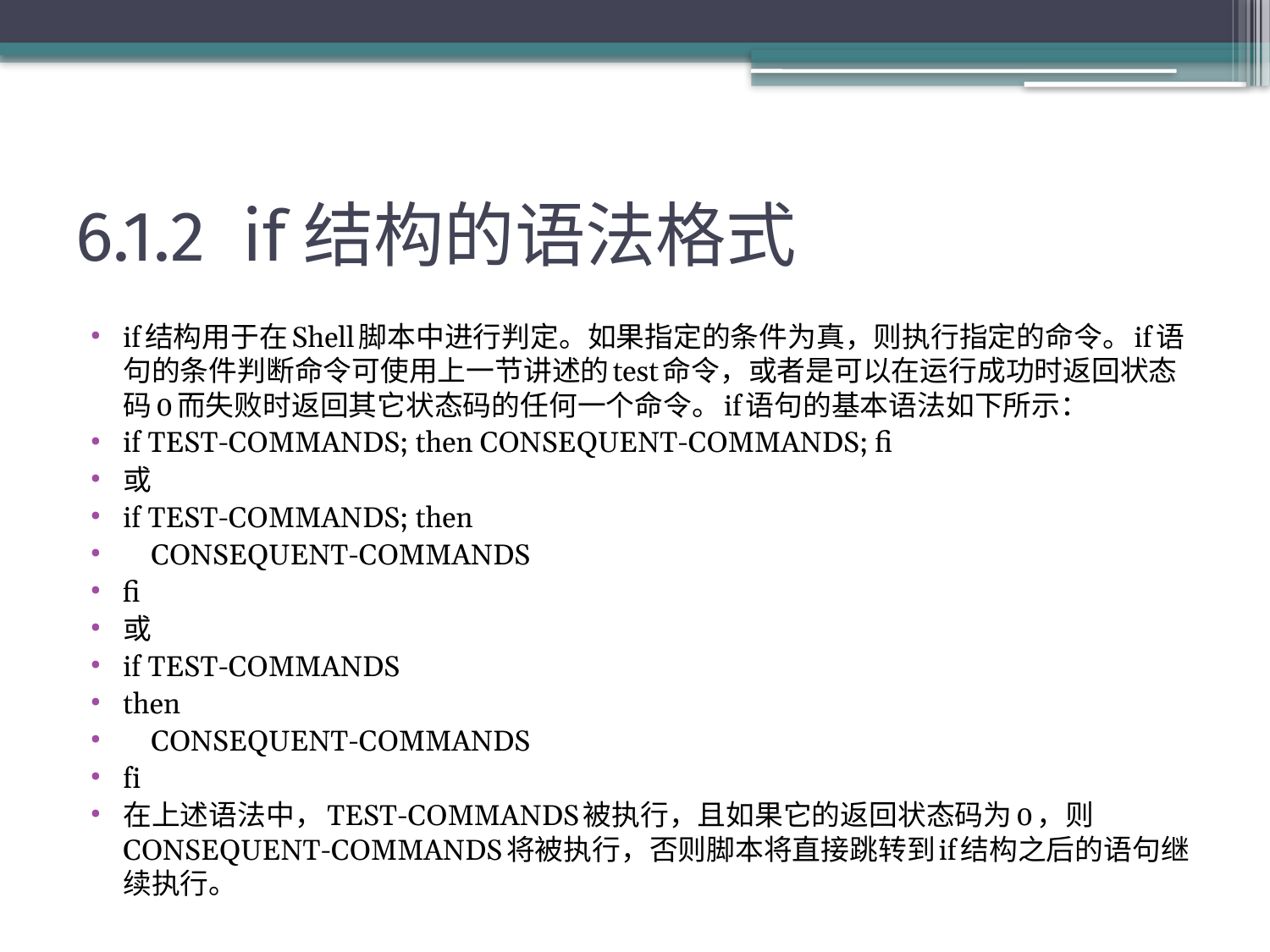

# 6.1.2  if结构的语法格式
if结构用于在Shell脚本中进行判定。如果指定的条件为真，则执行指定的命令。if语句的条件判断命令可使用上一节讲述的test命令，或者是可以在运行成功时返回状态码0而失败时返回其它状态码的任何一个命令。if语句的基本语法如下所示：
if TEST-COMMANDS; then CONSEQUENT-COMMANDS; fi
或
if TEST-COMMANDS; then
    CONSEQUENT-COMMANDS
fi
或
if TEST-COMMANDS
then
    CONSEQUENT-COMMANDS
fi
在上述语法中，TEST-COMMANDS被执行，且如果它的返回状态码为0，则CONSEQUENT-COMMANDS将被执行，否则脚本将直接跳转到if结构之后的语句继续执行。